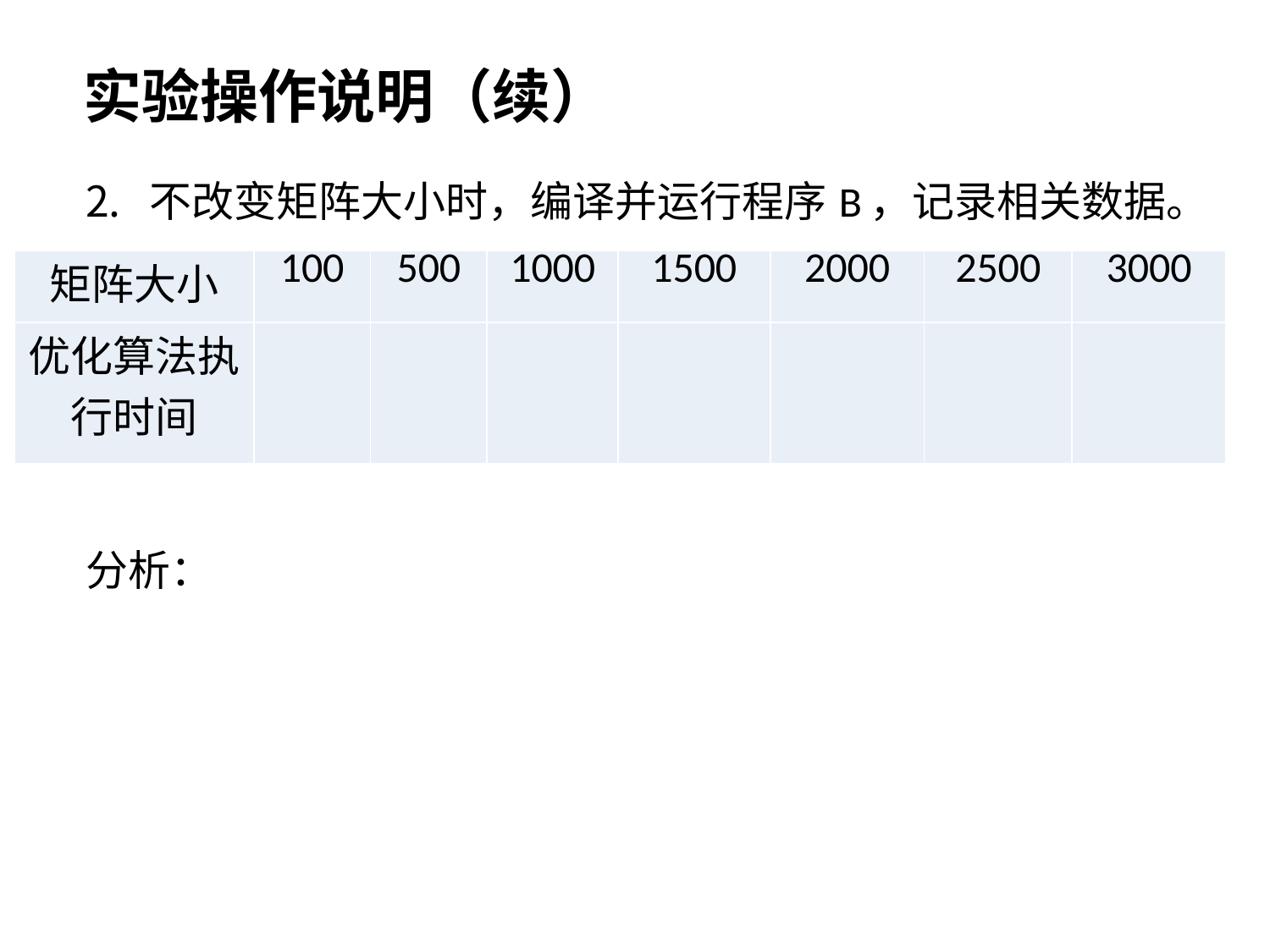

# 实验操作说明（续）
不改变矩阵大小时，编译并运行程序B，记录相关数据。
。

分析：
| 矩阵大小 | 100 | 500 | 1000 | 1500 | 2000 | 2500 | 3000 |
| --- | --- | --- | --- | --- | --- | --- | --- |
| 优化算法执行时间 |  |  |  |  |  |  |  |